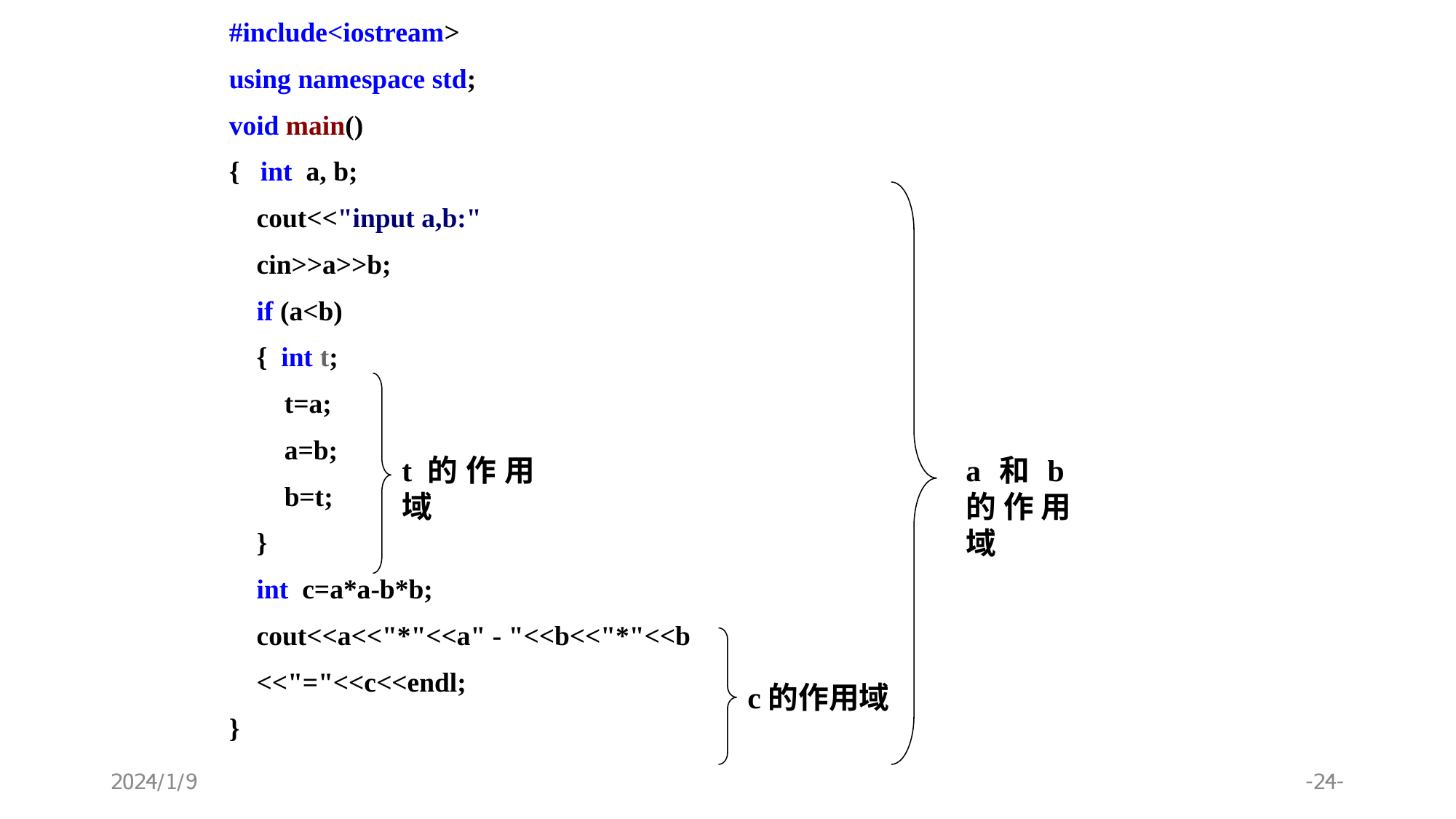

#include<iostream>
using namespace std;
void main()
{   int  a, b;
    cout<<"input a,b:"
    cin>>a>>b;
    if (a<b)
    {  int t;
        t=a;
        a=b;
        b=t;
    }
    int  c=a*a-b*b;
    cout<<a<<"*"<<a" - "<<b<<"*"<<b
    <<"="<<c<<endl;
}

t的作用域
a和b的作用域

c的作用域
2024/1/9
-24-